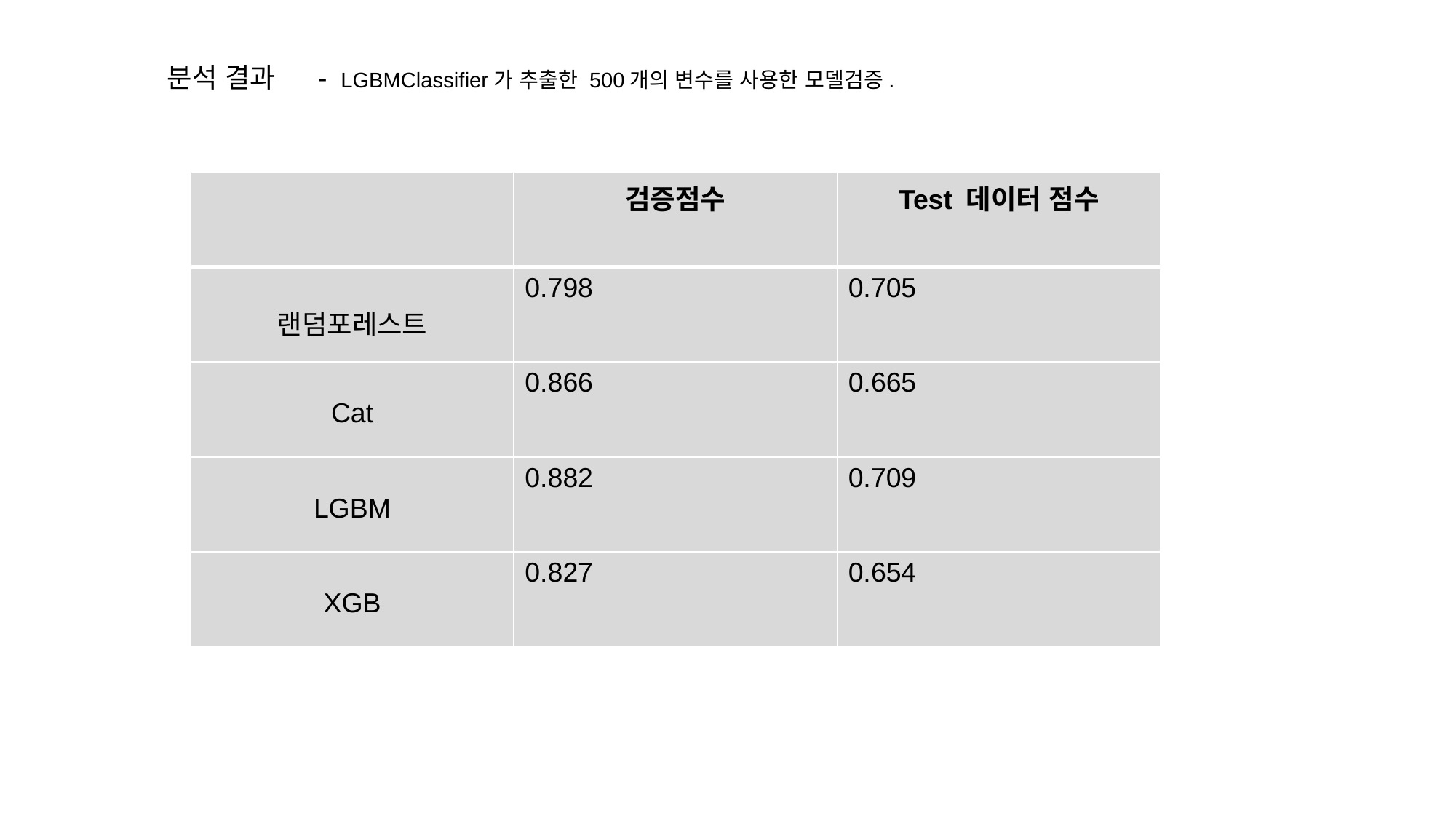

분석 결과
-  LGBMClassifier가 추출한 500개의 변수를 사용한 모델검증.
|  | 검증점수 | Test 데이터 점수 |
| --- | --- | --- |
| 랜덤포레스트 | 0.798 | 0.705 |
| Cat | 0.866 | 0.665 |
| LGBM | 0.882 | 0.709 |
| XGB | 0.827 | 0.654 |